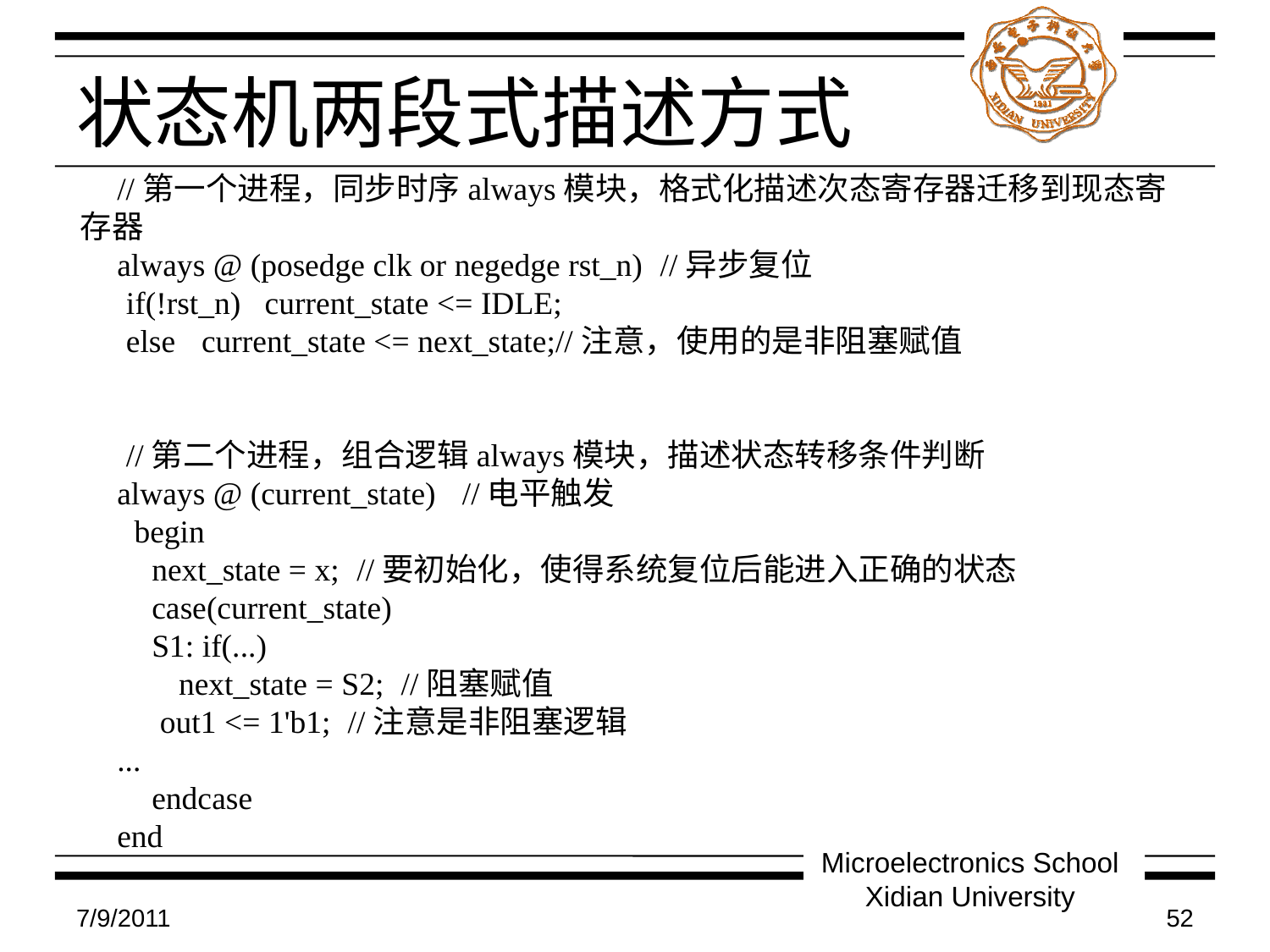

# 状态机两段式描述方式
//第一个进程，同步时序always模块，格式化描述次态寄存器迁移到现态寄存器
always @ (posedge clk or negedge rst_n)  //异步复位
 if(!rst_n)   current_state <= IDLE;
 else   current_state <= next_state;//注意，使用的是非阻塞赋值

 //第二个进程，组合逻辑always模块，描述状态转移条件判断
always @ (current_state)   //电平触发
  begin
    next_state = x;  //要初始化，使得系统复位后能进入正确的状态
    case(current_state)
    S1: if(...)
       next_state = S2;  //阻塞赋值
     out1 <= 1'b1;  //注意是非阻塞逻辑
...
    endcase
end
Microelectronics School  Xidian University
7/9/2011
52